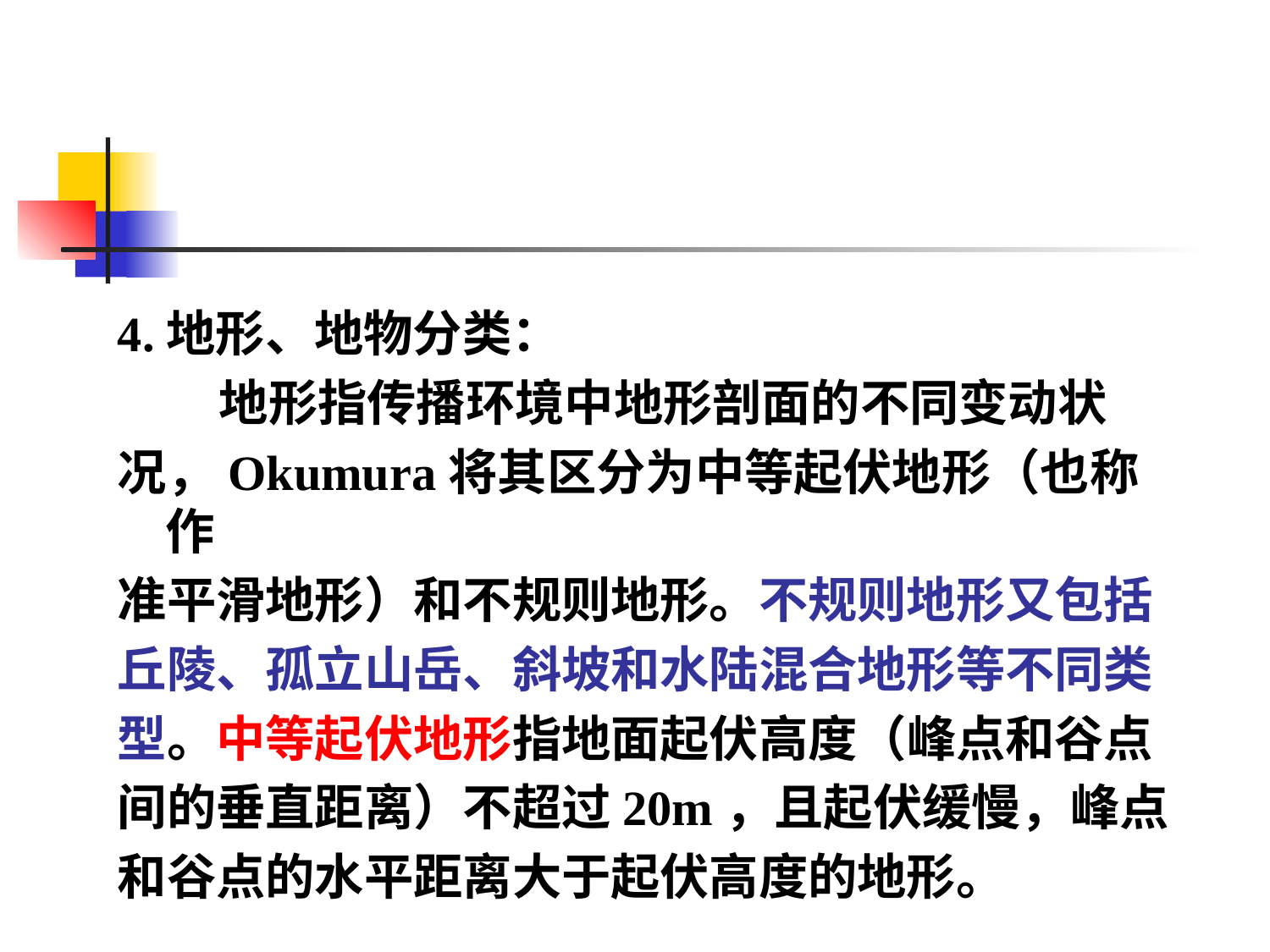

4.地形、地物分类：
        地形指传播环境中地形剖面的不同变动状
况，Okumura将其区分为中等起伏地形（也称作
准平滑地形）和不规则地形。不规则地形又包括
丘陵、孤立山岳、斜坡和水陆混合地形等不同类
型。中等起伏地形指地面起伏高度（峰点和谷点
间的垂直距离）不超过20m，且起伏缓慢，峰点
和谷点的水平距离大于起伏高度的地形。